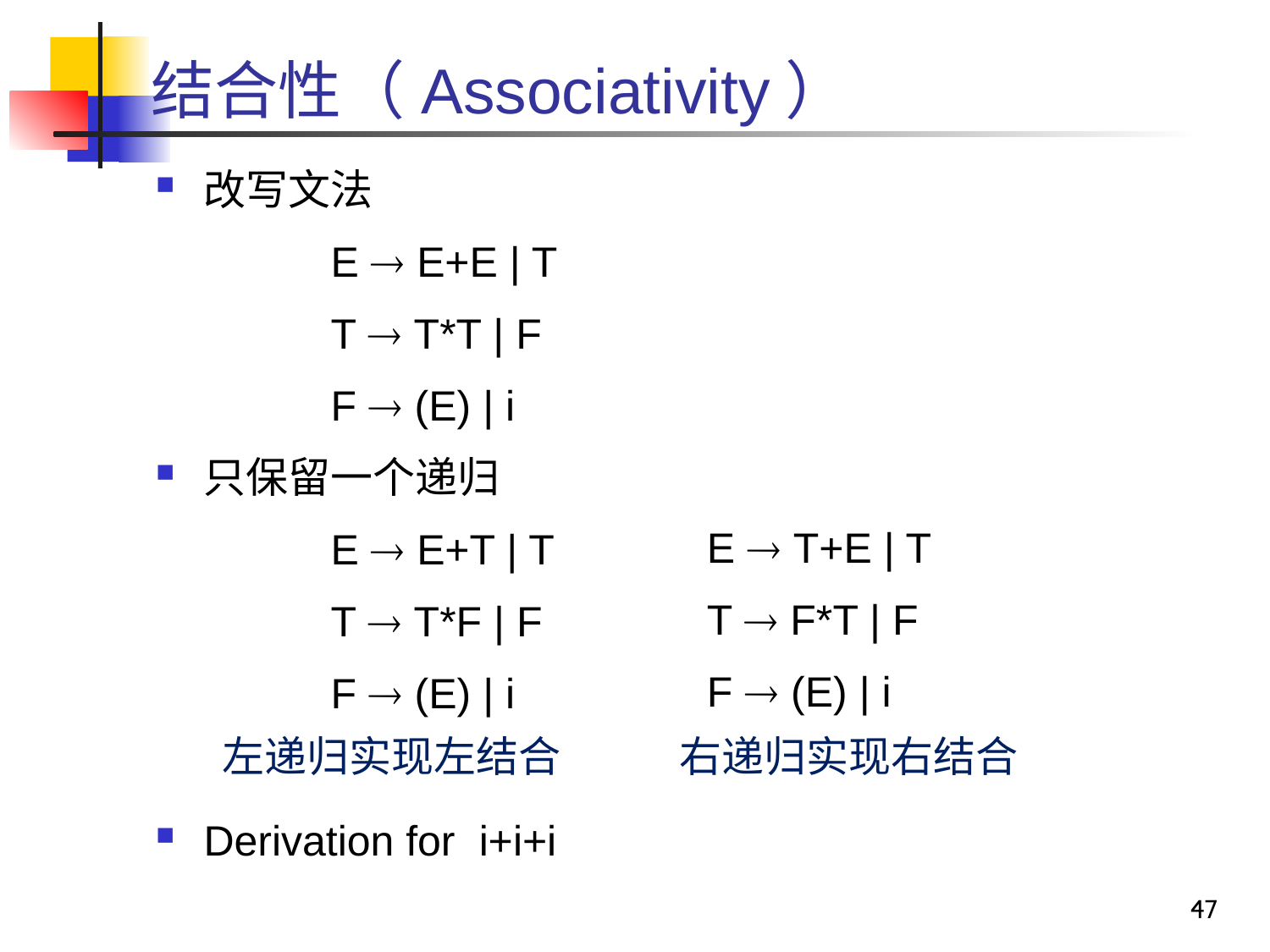

# 结合性（Associativity）
改写文法
		E → E+E | T
		T → T*T | F
		F → (E) | i
只保留一个递归
		E → E+T | T
		T → T*F | F
		F → (E) | i

Derivation for  i+i+i

E → T+E | T
T → F*T | F
F → (E) | i
左递归实现左结合
右递归实现右结合
47